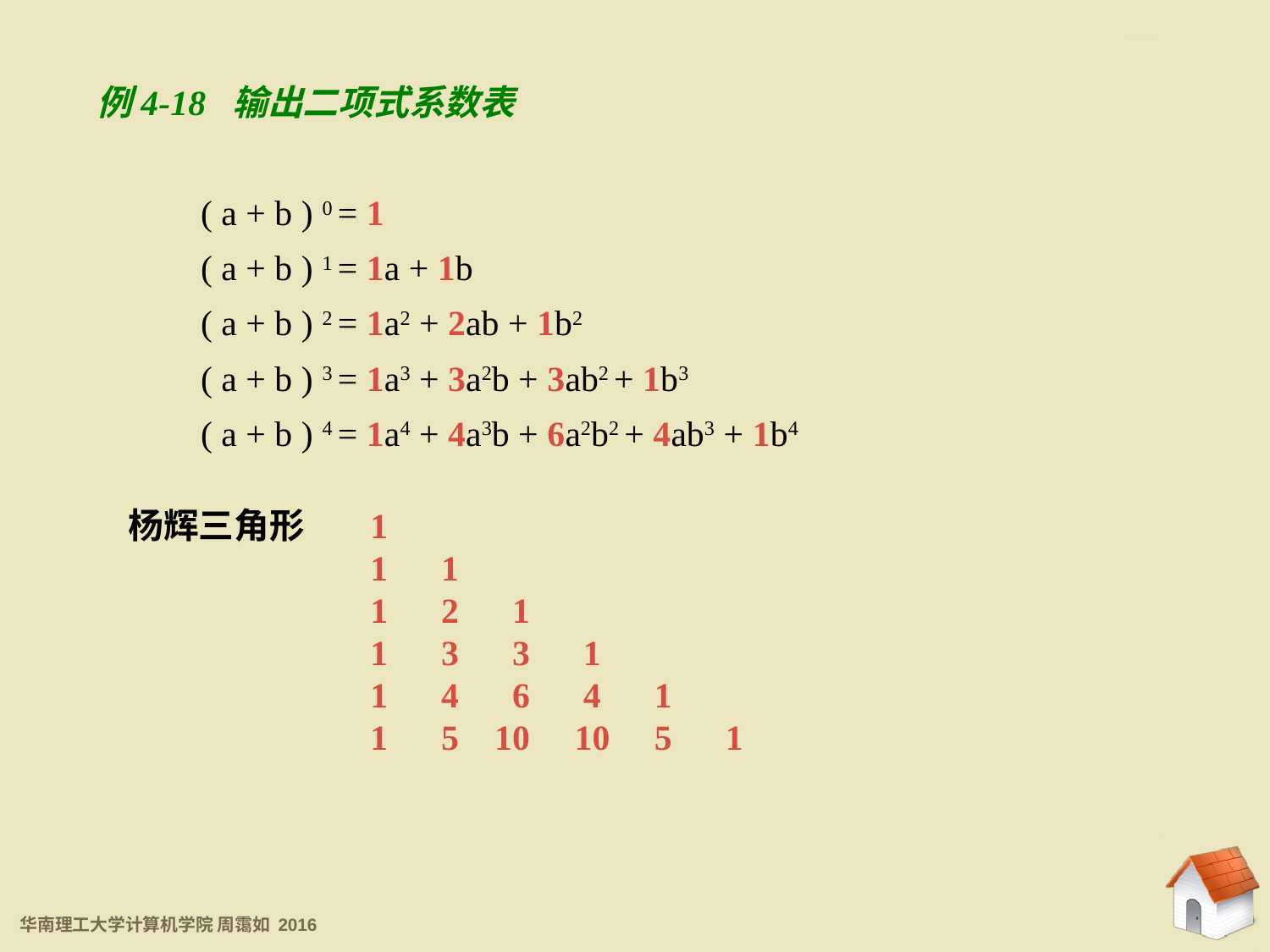

4.5.1  new 和 delete 操作符
例4-18  输出二项式系数表
( a + b ) 0 = 1
( a + b ) 1 = 1a + 1b
( a + b ) 2 = 1a2 + 2ab + 1b2
( a + b ) 3 = 1a3 + 3a2b + 3ab2 + 1b3
( a + b ) 4 = 1a4 + 4a3b + 6a2b2 + 4ab3 + 1b4
杨辉三角形
1
1      1
1      2      1
1      3      3      1
1      4      6      4      1
1      5    10     10     5      1